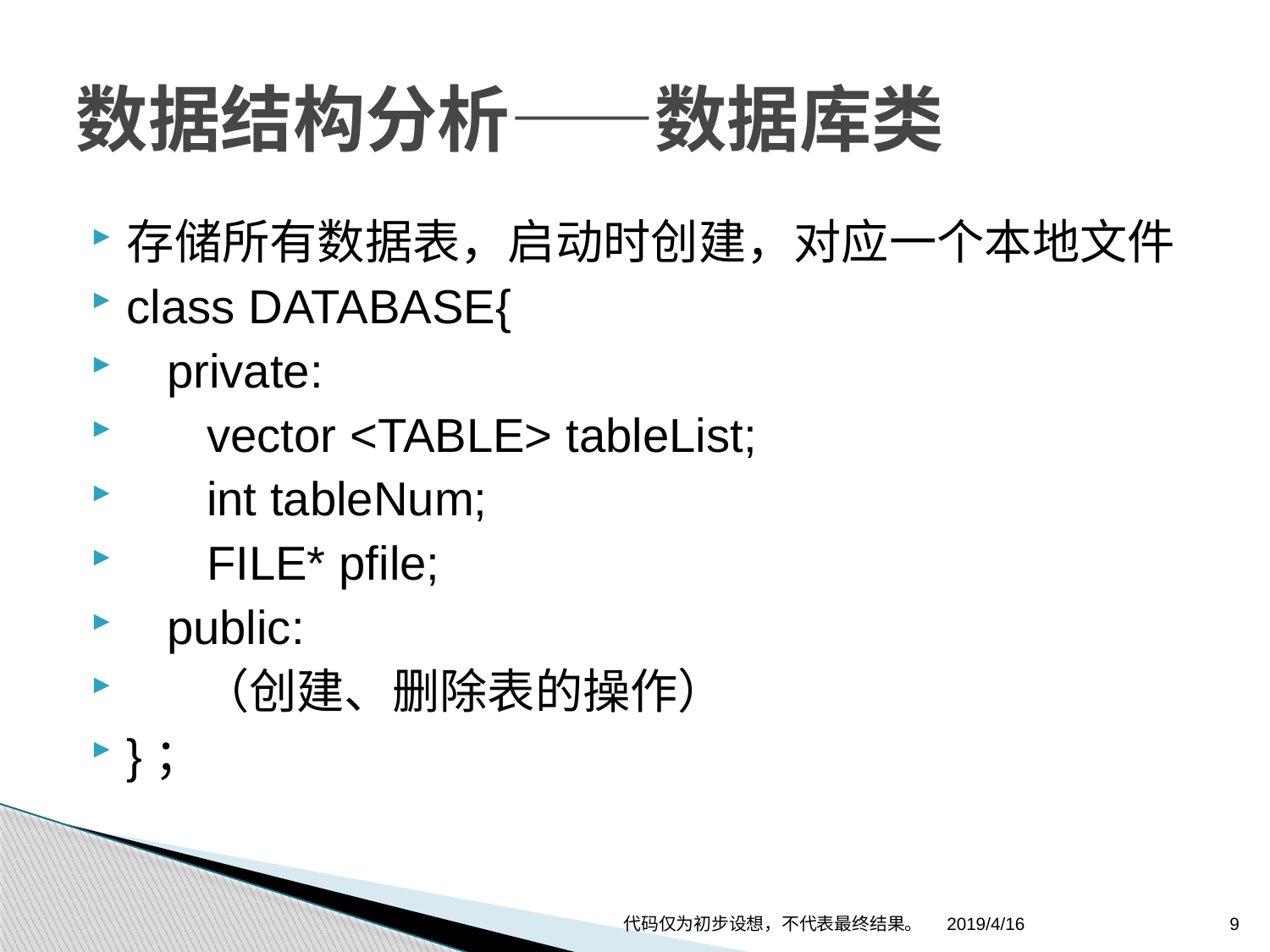

# 数据结构分析——数据库类
存储所有数据表，启动时创建，对应一个本地文件
class DATABASE{
   private:
      vector <TABLE> tableList;
      int tableNum;
      FILE* pfile;
   public:
      （创建、删除表的操作）
}；
代码仅为初步设想，不代表最终结果。
2019/4/16
9